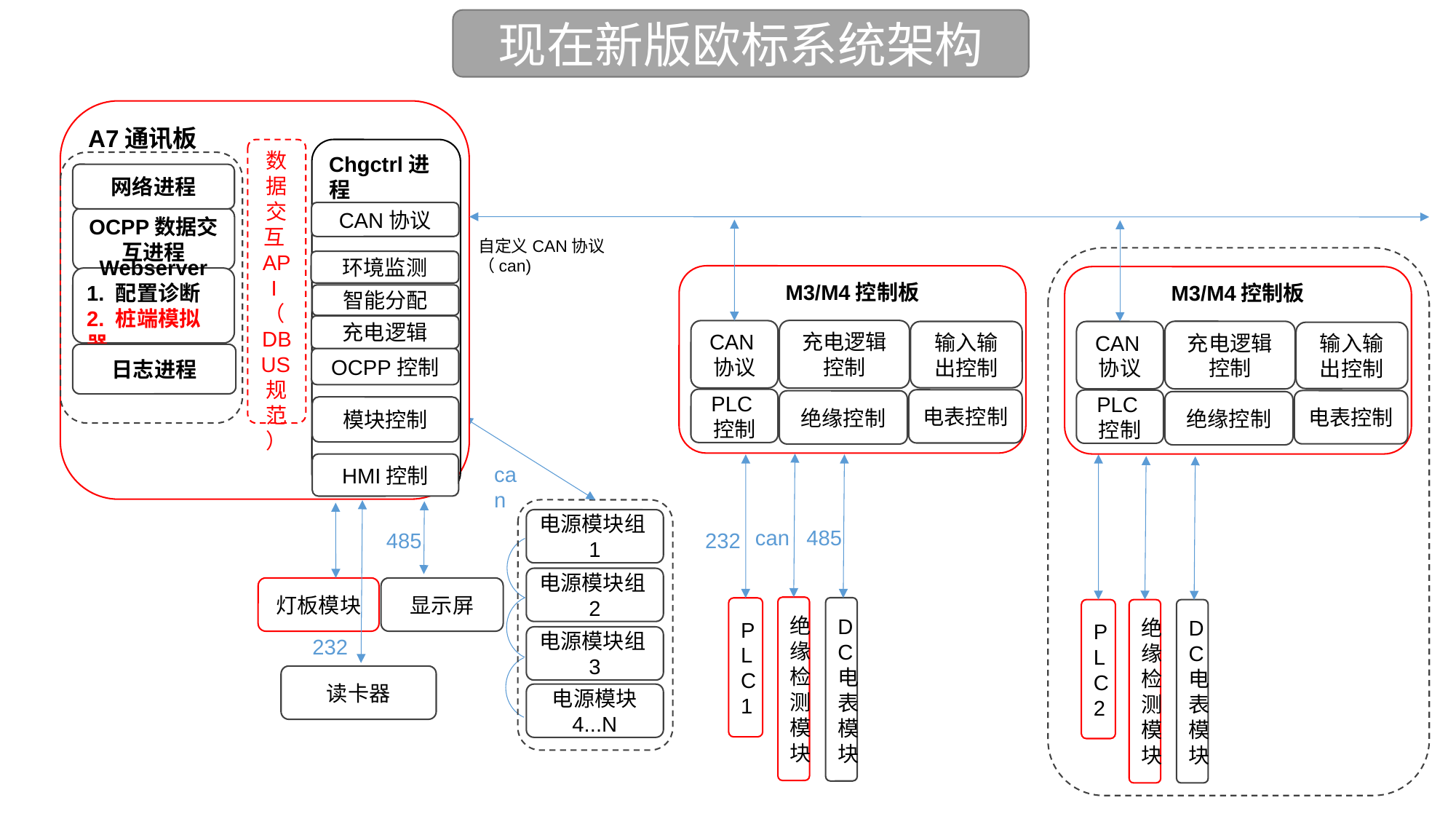

现在新版欧标系统架构
A7通讯板
数据交互API（DBUS规范）
Chgctrl进程

网络进程
CAN协议
OCPP数据交互进程
自定义CAN协议
（can)

环境监测
M3/M4控制板
M3/M4控制板
Webserver
1. 配置诊断
2. 桩端模拟器
智能分配
充电逻辑
充电逻辑控制
CAN协议
充电逻辑控制
输入输出控制
CAN协议
输入输出控制
日志进程
OCPP控制
PLC控制
电表控制
PLC控制
电表控制
绝缘控制
绝缘控制
模块控制
HMI控制
can

电源模块组1
can
485
485
232

电源模块组2
灯板模块
显示屏

绝缘检测模块
DC电表模块
PLC1
PLC2
绝缘检测模块
DC电表模块
电源模块组3
232

读卡器
电源模块
4...N